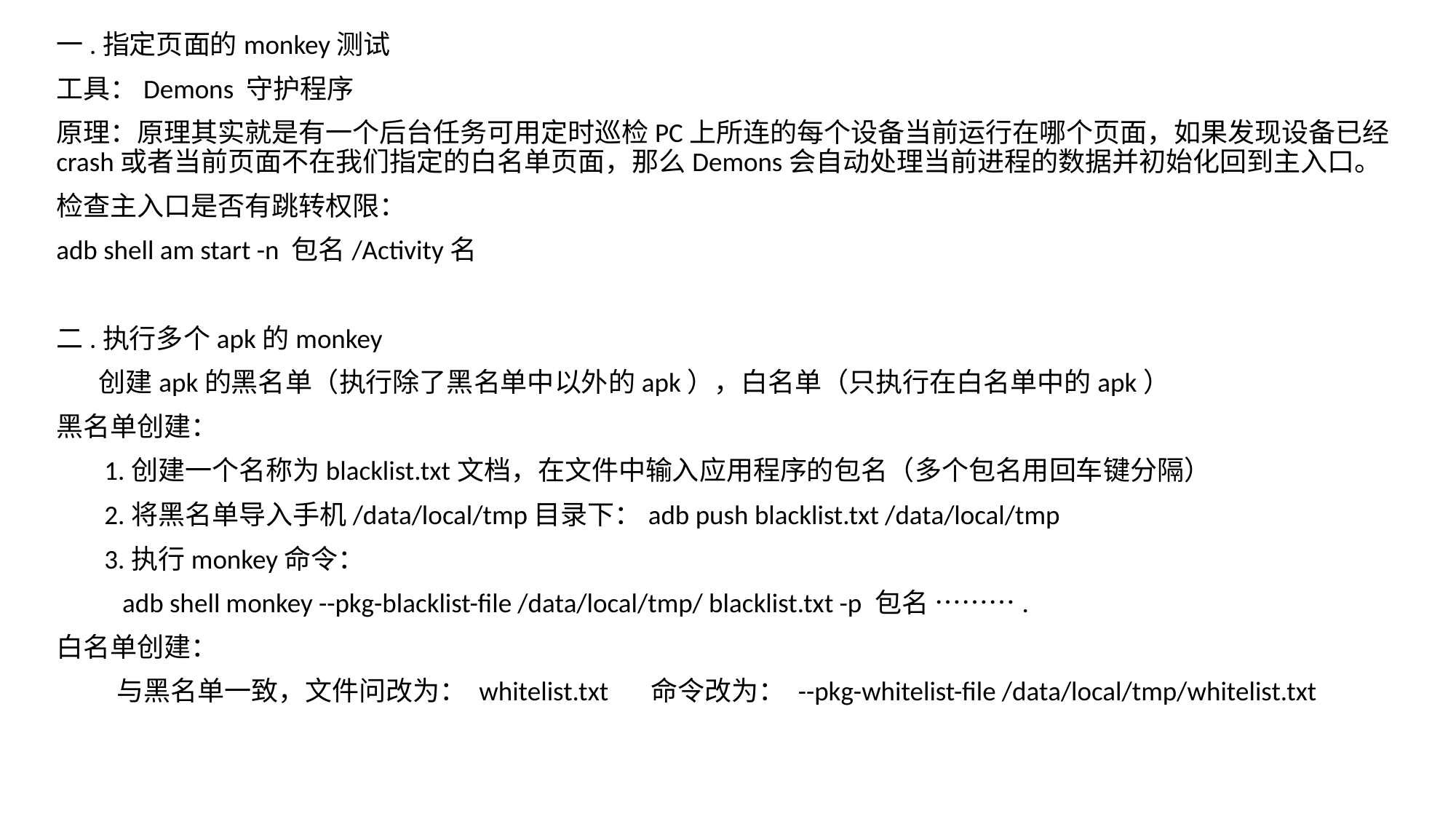

一.指定页面的monkey测试
工具：Demons 守护程序
原理：原理其实就是有一个后台任务可用定时巡检PC上所连的每个设备当前运行在哪个页面，如果发现设备已经crash或者当前页面不在我们指定的白名单页面，那么Demons会自动处理当前进程的数据并初始化回到主入口。
检查主入口是否有跳转权限：
adb shell am start -n 包名/Activity名

二.执行多个apk的monkey
      创建apk的黑名单（执行除了黑名单中以外的apk），白名单（只执行在白名单中的apk）
黑名单创建：
        1.创建一个名称为blacklist.txt文档，在文件中输入应用程序的包名（多个包名用回车键分隔）
        2.将黑名单导入手机/data/local/tmp目录下：adb push blacklist.txt /data/local/tmp
        3.执行monkey命令：
           adb shell monkey --pkg-blacklist-file /data/local/tmp/ blacklist.txt -p 包名 ……….
白名单创建：
         与黑名单一致，文件问改为： whitelist.txt      命令改为： --pkg-whitelist-file /data/local/tmp/whitelist.txt